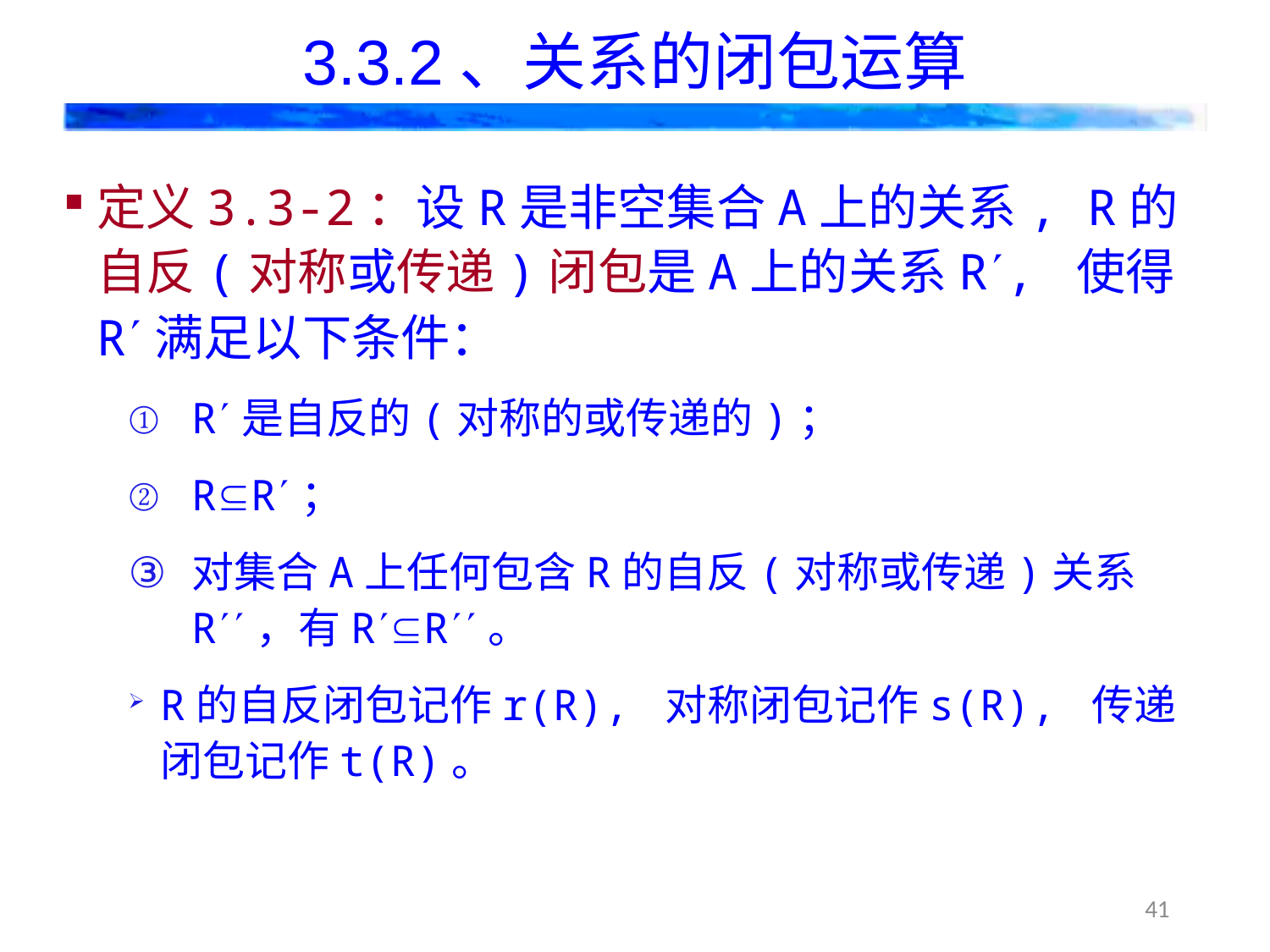

# 3.3.2、关系的闭包运算
定义3.3-2：设R是非空集合A上的关系, R的自反(对称或传递)闭包是A上的关系R′, 使得R′满足以下条件：
R′是自反的(对称的或传递的)；
R⊆R′；
对集合A上任何包含R的自反(对称或传递)关系R′′，有R′⊆R′′。
R的自反闭包记作r(R), 对称闭包记作s(R), 传递闭包记作t(R)。
41